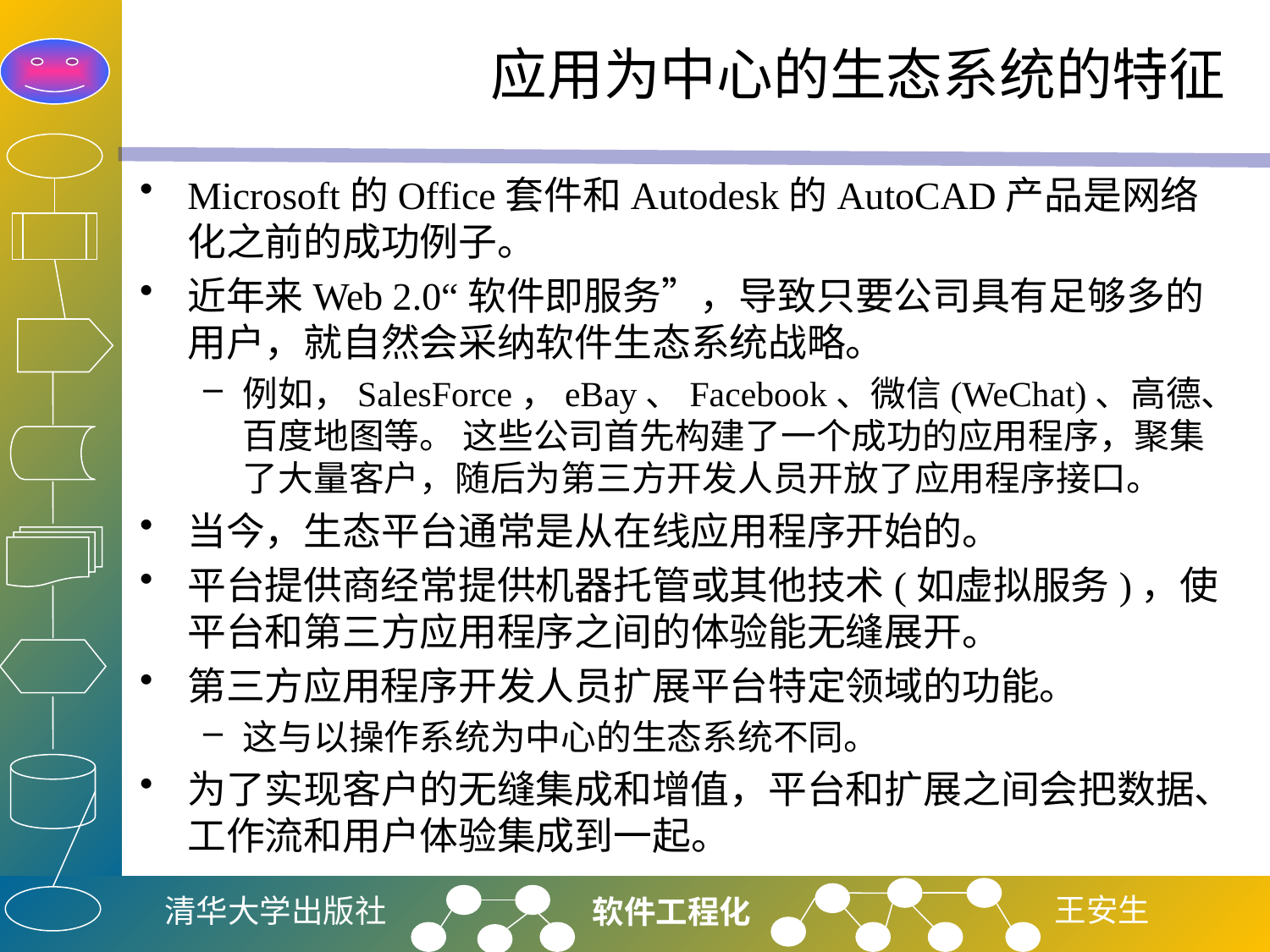

# 应用为中心的生态系统的特征
Microsoft的Office套件和Autodesk的AutoCAD产品是网络化之前的成功例子。
近年来Web 2.0“软件即服务”，导致只要公司具有足够多的用户，就自然会采纳软件生态系统战略。
例如，SalesForce，eBay、Facebook、微信(WeChat)、高德、百度地图等。 这些公司首先构建了一个成功的应用程序，聚集了大量客户，随后为第三方开发人员开放了应用程序接口。
当今，生态平台通常是从在线应用程序开始的。
平台提供商经常提供机器托管或其他技术(如虚拟服务)，使平台和第三方应用程序之间的体验能无缝展开。
第三方应用程序开发人员扩展平台特定领域的功能。
这与以操作系统为中心的生态系统不同。
为了实现客户的无缝集成和增值，平台和扩展之间会把数据、工作流和用户体验集成到一起。